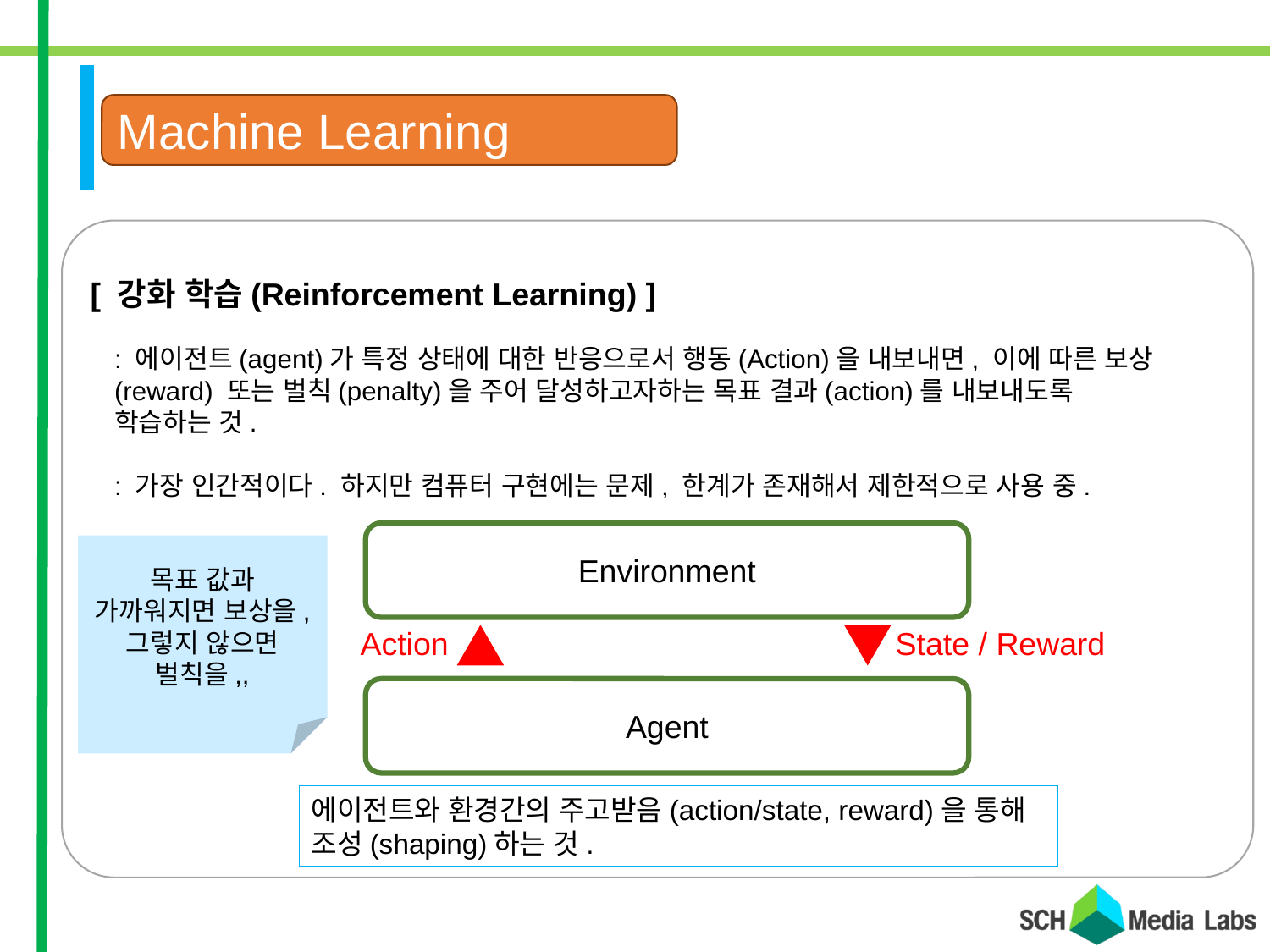

Machine Learning
[ 강화 학습(Reinforcement Learning) ]
: 에이전트(agent)가 특정 상태에 대한 반응으로서 행동(Action)을 내보내면, 이에 따른 보상(reward) 또는 벌칙(penalty)을 주어 달성하고자하는 목표 결과(action)를 내보내도록 학습하는 것.

: 가장 인간적이다. 하지만 컴퓨터 구현에는 문제, 한계가 존재해서 제한적으로 사용 중.
Environment
목표 값과 가까워지면 보상을, 그렇지 않으면 벌칙을,,
Action
State / Reward

Agent
에이전트와 환경간의 주고받음(action/state, reward)을 통해 조성(shaping)하는 것.